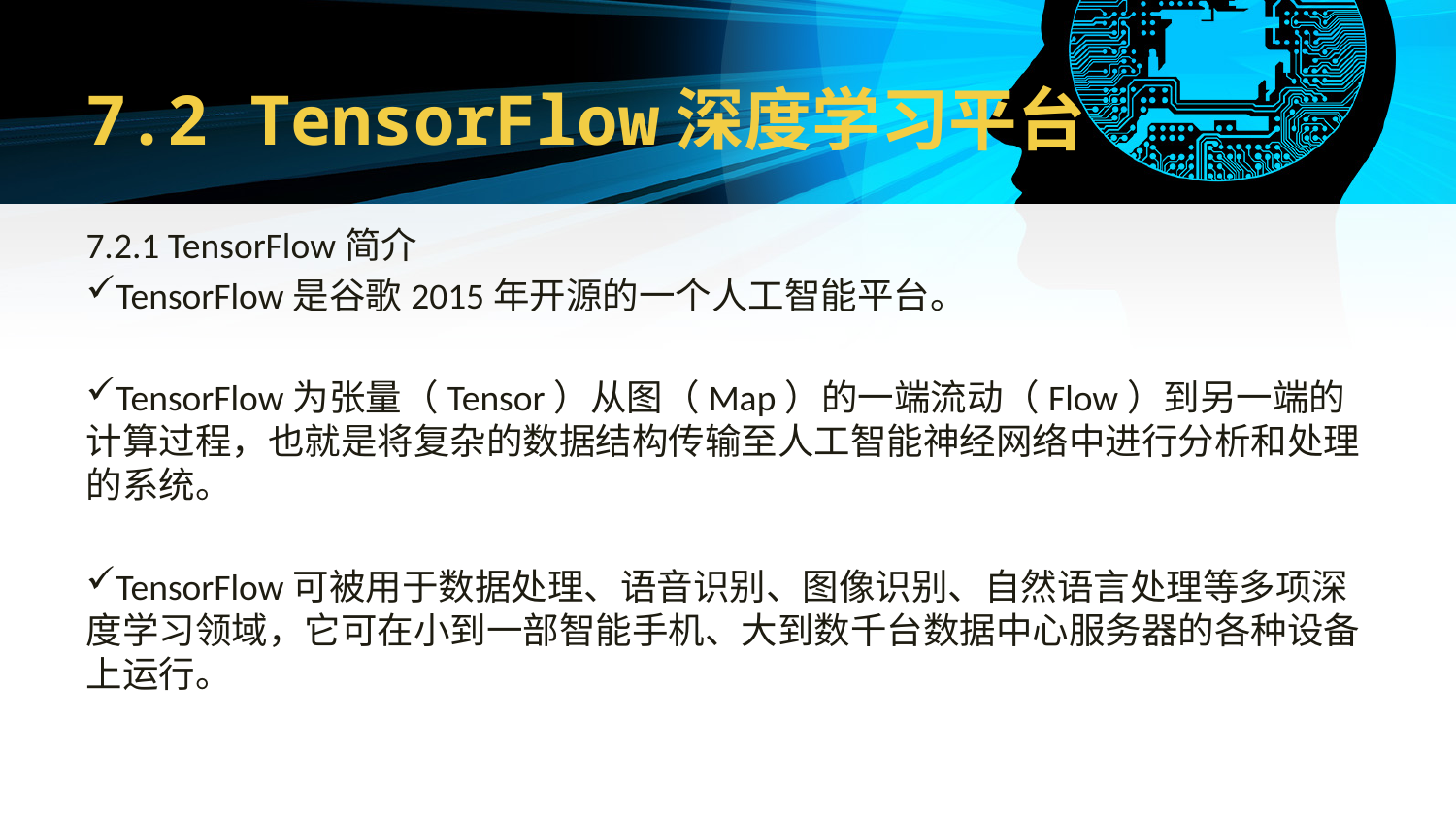

# 7.2 TensorFlow深度学习平台
7.2.1 TensorFlow简介
TensorFlow是谷歌2015年开源的一个人工智能平台。

TensorFlow为张量（Tensor）从图（Map）的一端流动（Flow）到另一端的计算过程，也就是将复杂的数据结构传输至人工智能神经网络中进行分析和处理的系统。

TensorFlow可被用于数据处理、语音识别、图像识别、自然语言处理等多项深度学习领域，它可在小到一部智能手机、大到数千台数据中心服务器的各种设备上运行。